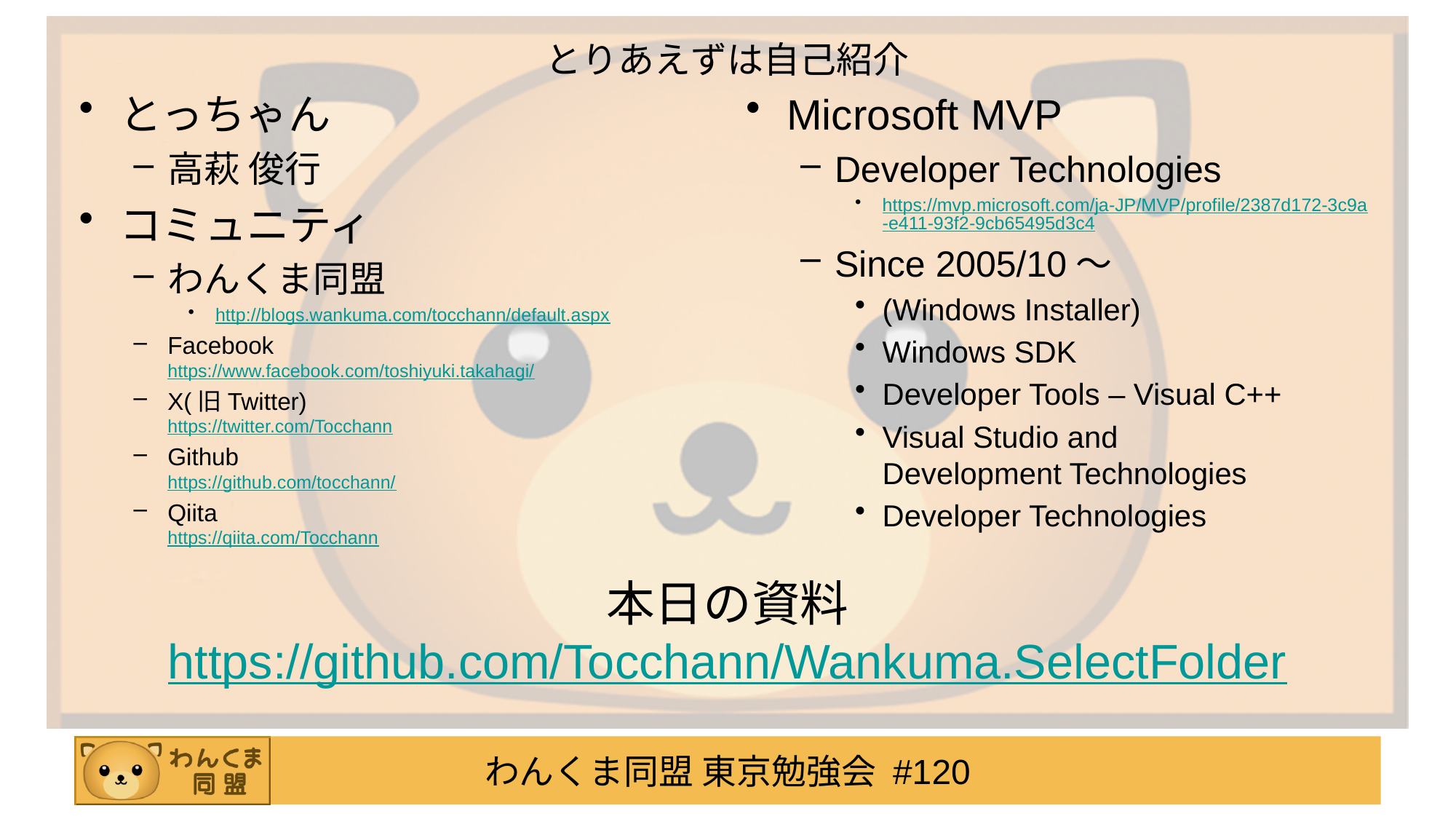

# とりあえずは自己紹介
とっちゃん
高萩 俊行
コミュニティ
わんくま同盟
http://blogs.wankuma.com/tocchann/default.aspx
Facebook
https://www.facebook.com/toshiyuki.takahagi/
X(旧Twitter)
https://twitter.com/Tocchann
Github
https://github.com/tocchann/
Qiita
https://qiita.com/Tocchann

Microsoft MVP
Developer Technologies
https://mvp.microsoft.com/ja-JP/MVP/profile/2387d172-3c9a-e411-93f2-9cb65495d3c4
Since 2005/10～
(Windows Installer)
Windows SDK
Developer Tools – Visual C++
Visual Studio and
Development Technologies
Developer Technologies
本日の資料
https://github.com/Tocchann/Wankuma.SelectFolder